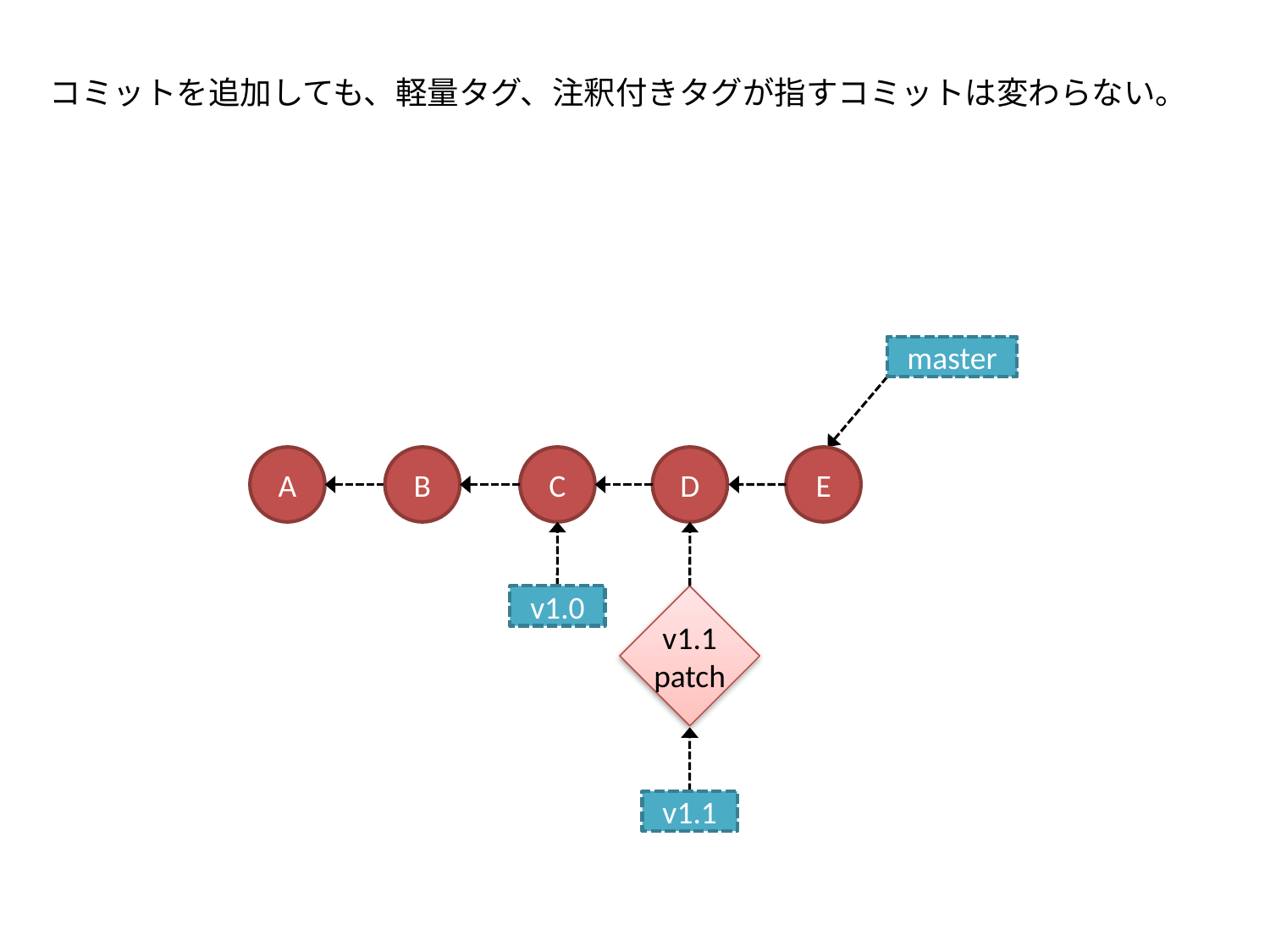

コミットを追加しても、軽量タグ、注釈付きタグが指すコミットは変わらない。
master
A
B
C
D
E
v1.0
v1.1
patch
v1.1